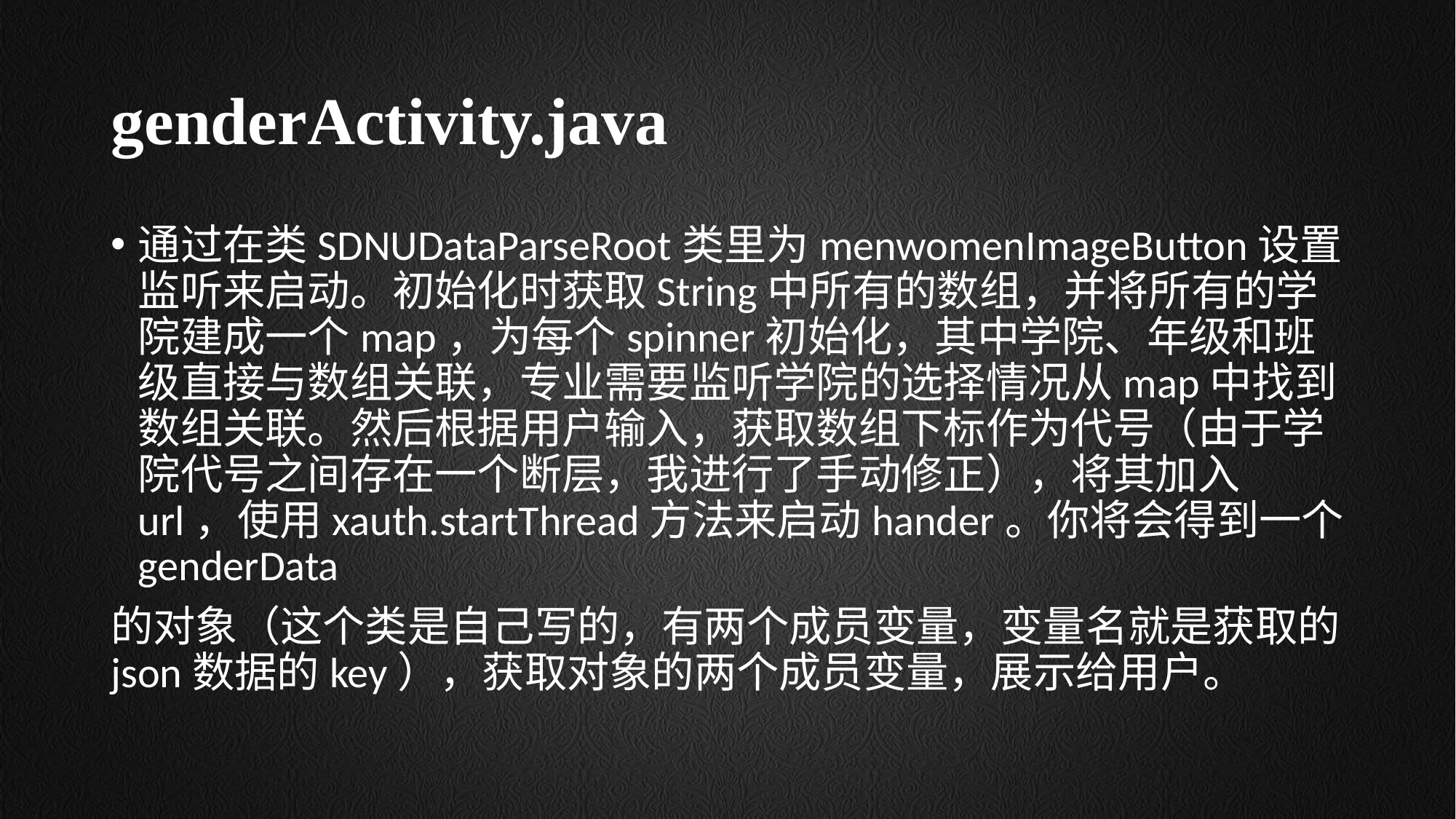

# genderActivity.java
通过在类SDNUDataParseRoot类里为menwomenImageButton设置监听来启动。初始化时获取String中所有的数组，并将所有的学院建成一个map，为每个spinner初始化，其中学院、年级和班级直接与数组关联，专业需要监听学院的选择情况从map中找到数组关联。然后根据用户输入，获取数组下标作为代号（由于学院代号之间存在一个断层，我进行了手动修正），将其加入url，使用xauth.startThread方法来启动hander。你将会得到一个genderData
的对象（这个类是自己写的，有两个成员变量，变量名就是获取的json数据的key），获取对象的两个成员变量，展示给用户。